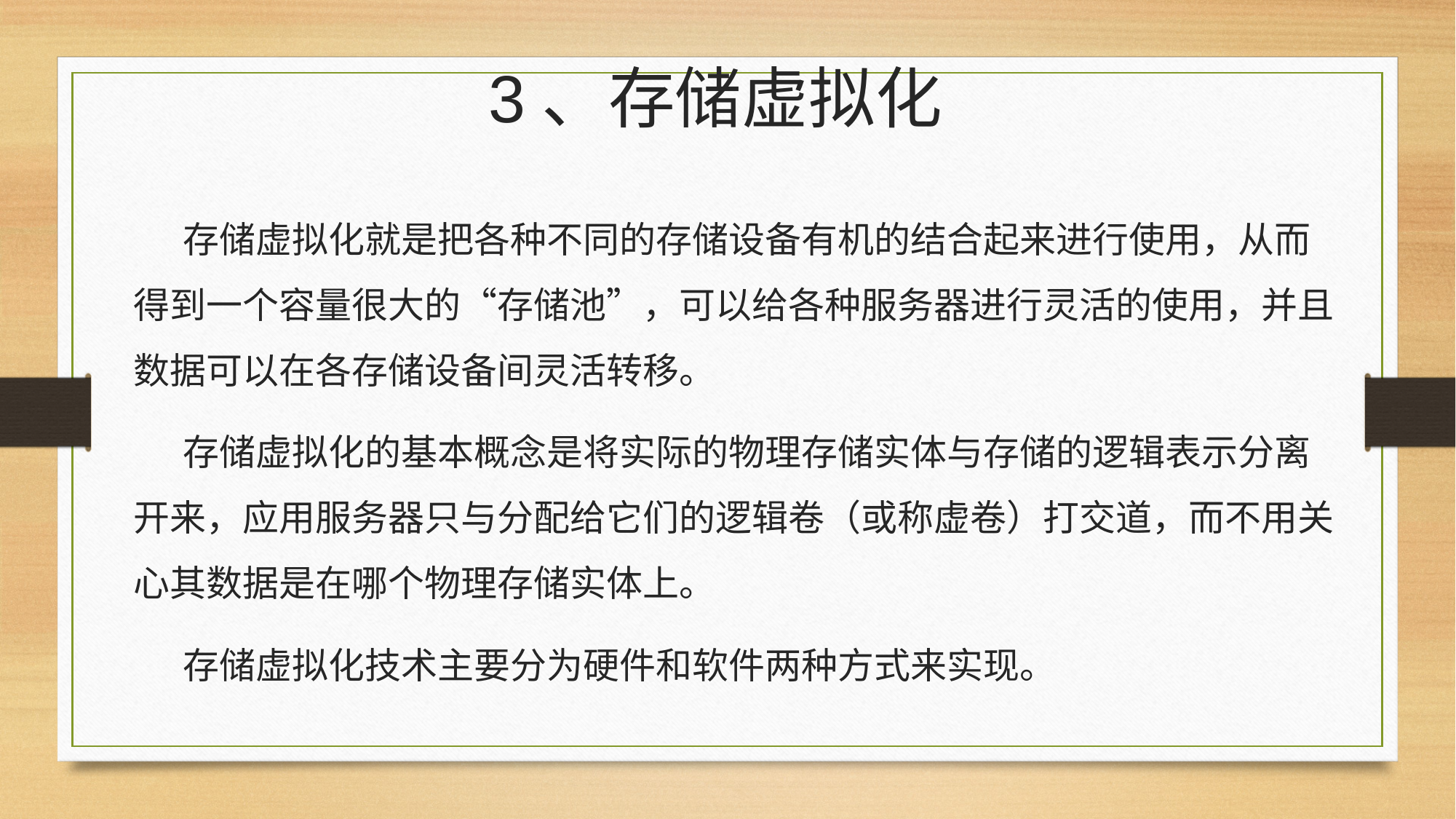

# 3、存储虚拟化
     存储虚拟化就是把各种不同的存储设备有机的结合起来进行使用，从而得到一个容量很大的“存储池”，可以给各种服务器进行灵活的使用，并且数据可以在各存储设备间灵活转移。
     存储虚拟化的基本概念是将实际的物理存储实体与存储的逻辑表示分离开来，应用服务器只与分配给它们的逻辑卷（或称虚卷）打交道，而不用关心其数据是在哪个物理存储实体上。
     存储虚拟化技术主要分为硬件和软件两种方式来实现。